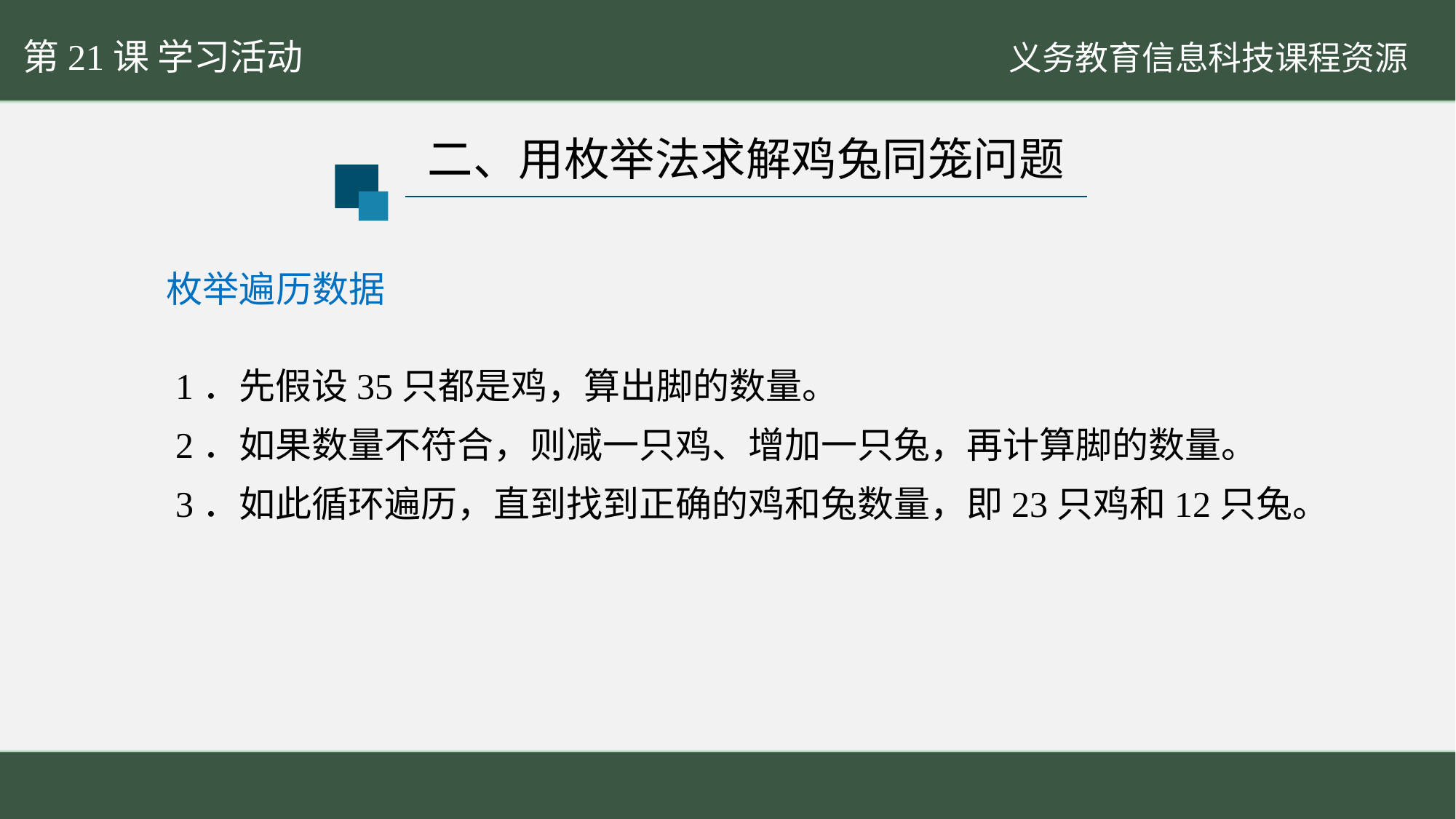

第21课 学习活动
二、用枚举法求解鸡兔同笼问题

枚举遍历数据
1．先假设35只都是鸡，算出脚的数量。
2．如果数量不符合，则减一只鸡、增加一只兔，再计算脚的数量。
3．如此循环遍历，直到找到正确的鸡和兔数量，即23只鸡和12只兔。